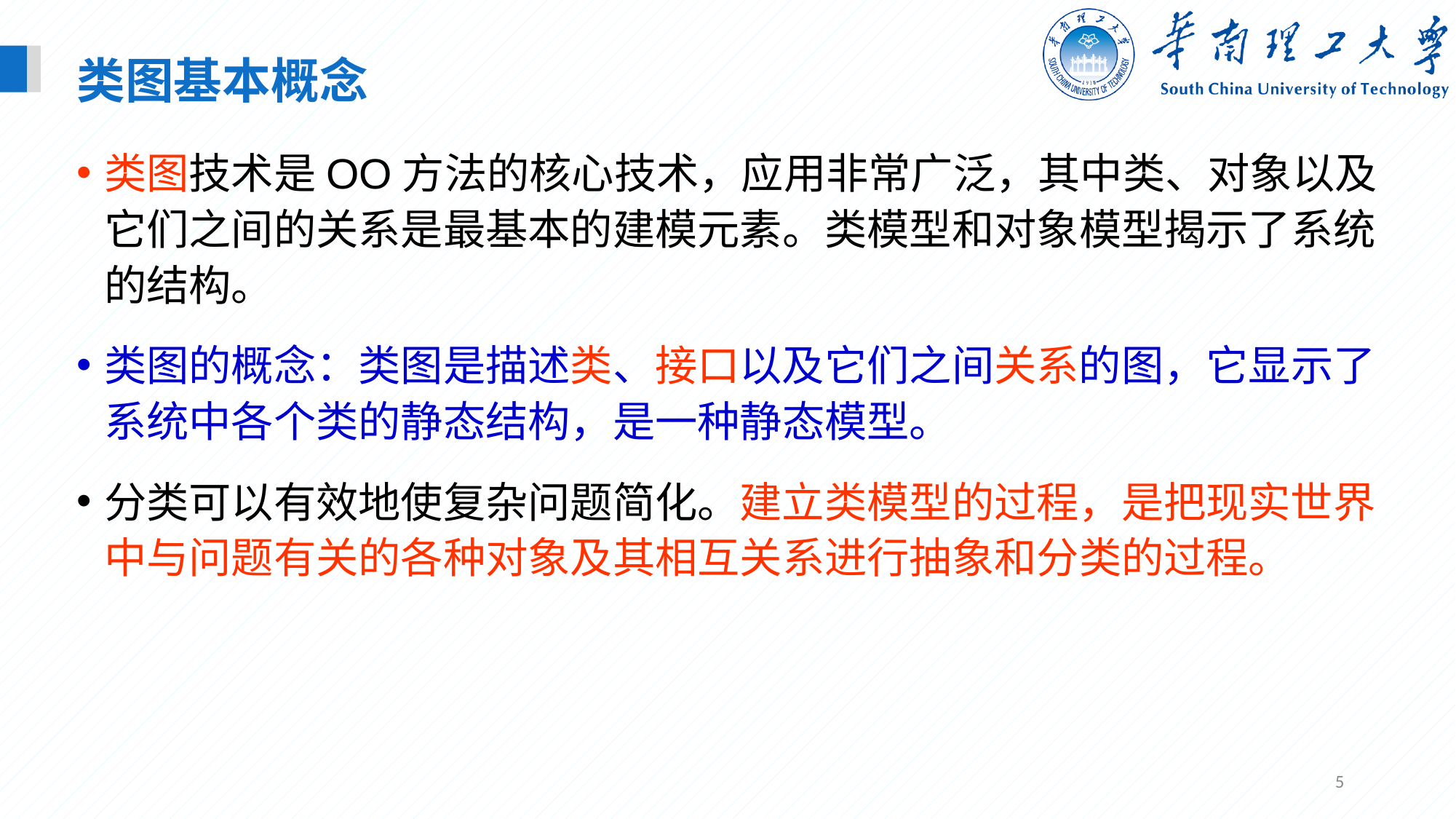

类图基本概念
类图技术是OO方法的核心技术，应用非常广泛，其中类、对象以及它们之间的关系是最基本的建模元素。类模型和对象模型揭示了系统的结构。
类图的概念：类图是描述类、接口以及它们之间关系的图，它显示了系统中各个类的静态结构，是一种静态模型。
分类可以有效地使复杂问题简化。建立类模型的过程，是把现实世界中与问题有关的各种对象及其相互关系进行抽象和分类的过程。
5